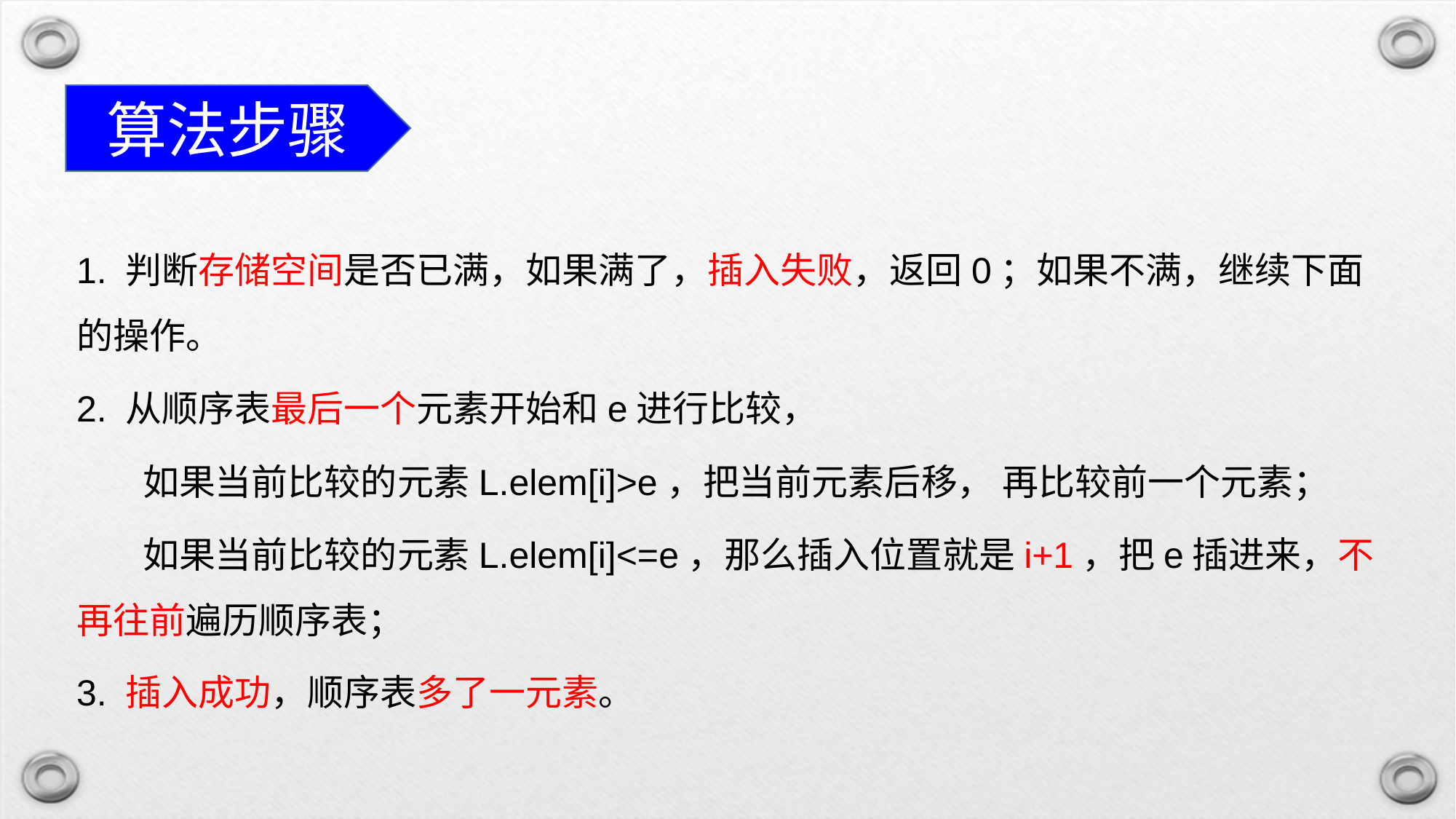

算法步骤
1. 判断存储空间是否已满，如果满了，插入失败，返回0；如果不满，继续下面的操作。
2. 从顺序表最后一个元素开始和e进行比较，
       如果当前比较的元素L.elem[i]>e，把当前元素后移， 再比较前一个元素；
       如果当前比较的元素L.elem[i]<=e，那么插入位置就是i+1，把e插进来，不再往前遍历顺序表；
3. 插入成功，顺序表多了一元素。